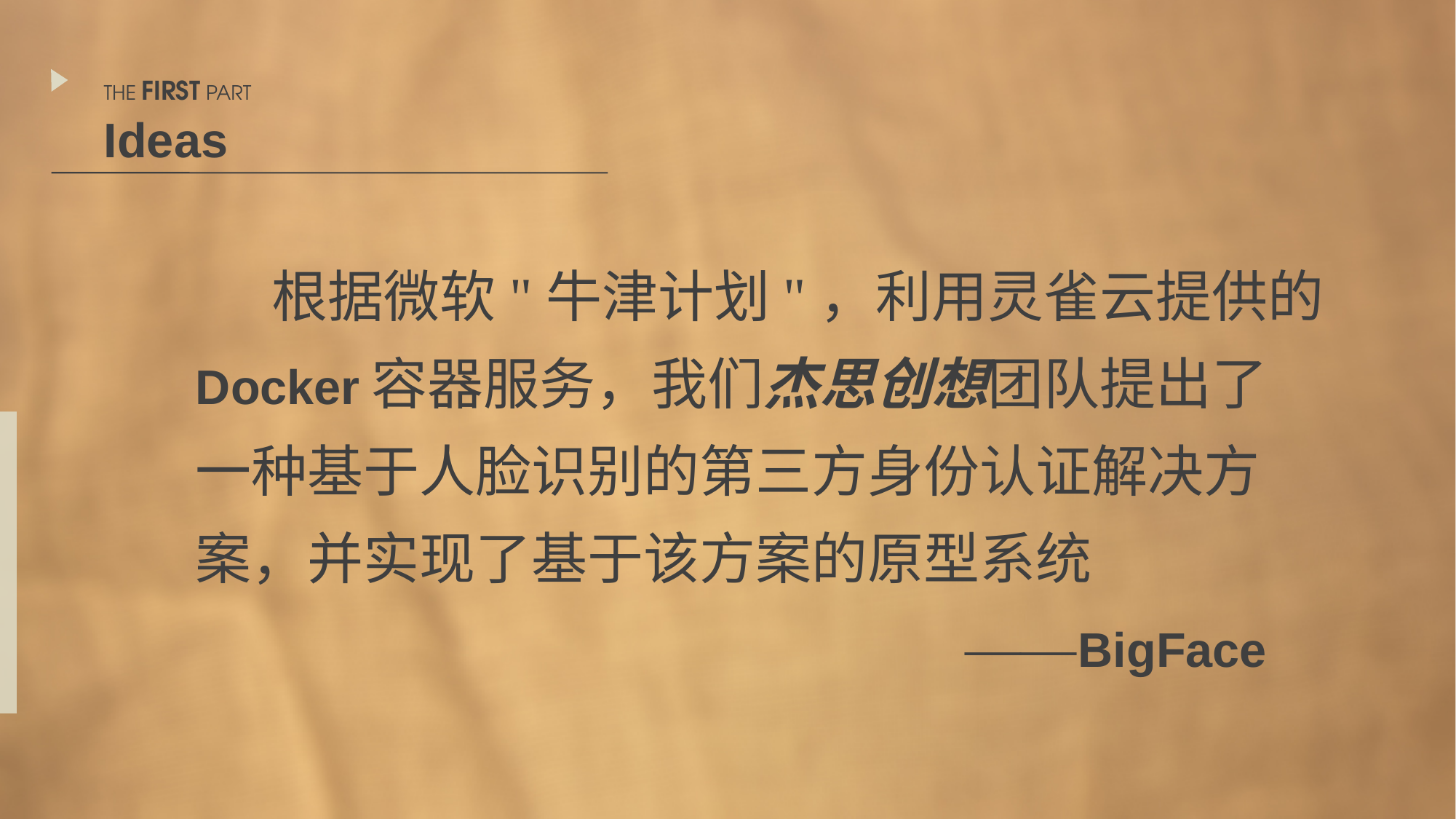

THE FIRST PART

Ideas

     根据微软"牛津计划"，利用灵雀云提供的     Docker容器服务，我们杰思创想团队提出了
一种基于人脸识别的第三方身份认证解决方
案，并实现了基于该方案的原型系统
                                                       ——BigFace